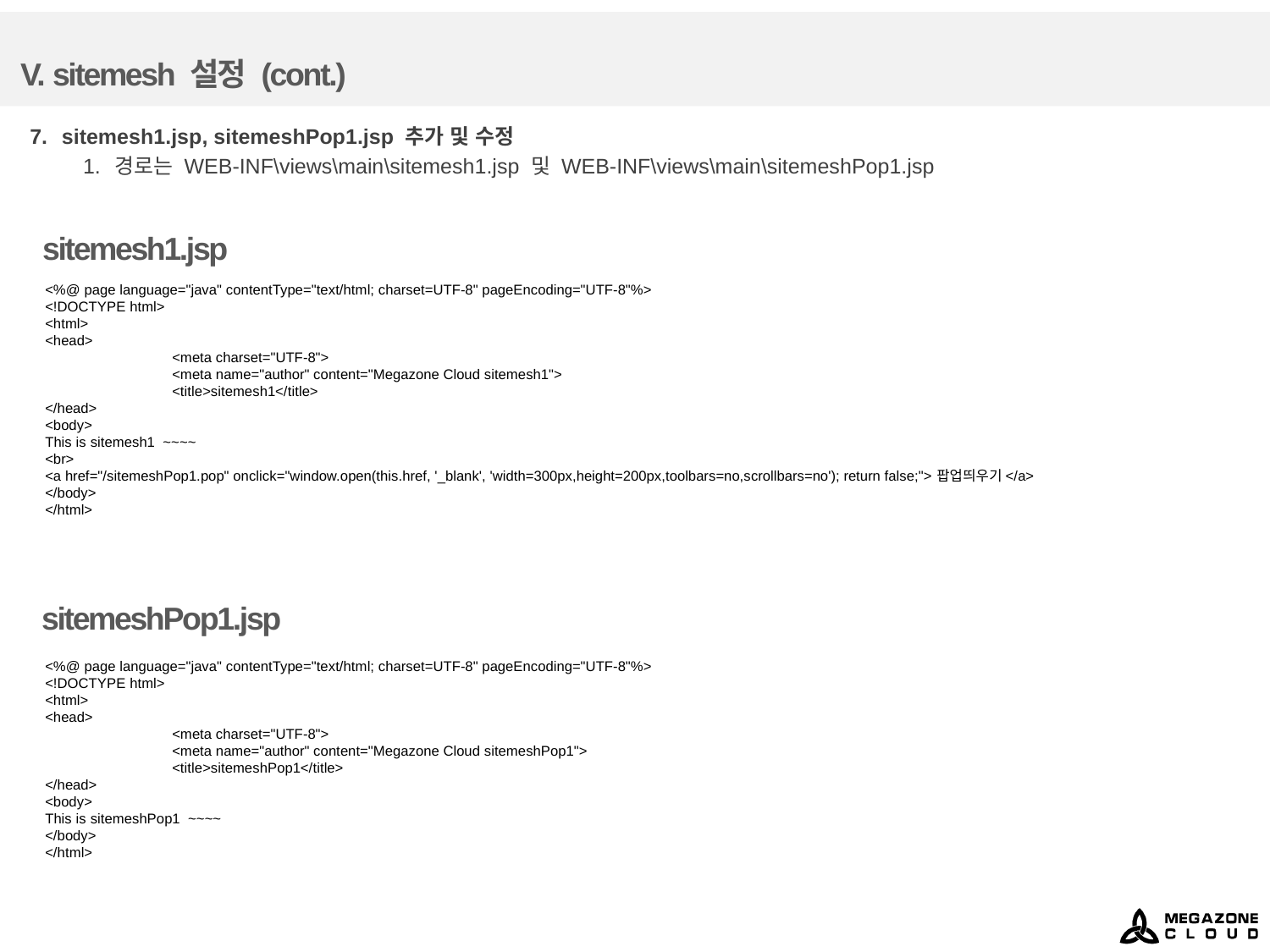

# V. sitemesh 설정 (cont.)
sitemesh1.jsp, sitemeshPop1.jsp 추가 및 수정
경로는 WEB-INF\views\main\sitemesh1.jsp 및 WEB-INF\views\main\sitemeshPop1.jsp
sitemesh1.jsp
<%@ page language="java" contentType="text/html; charset=UTF-8" pageEncoding="UTF-8"%>
<!DOCTYPE html>
<html>
<head>
	<meta charset="UTF-8">
	<meta name="author" content="Megazone Cloud sitemesh1">
	<title>sitemesh1</title>
</head>
<body>
This is sitemesh1  ~~~~
<br>
<a href="/sitemeshPop1.pop" onclick="window.open(this.href, '_blank', 'width=300px,height=200px,toolbars=no,scrollbars=no'); return false;">팝업띄우기</a>
</body>
</html>
sitemeshPop1.jsp
<%@ page language="java" contentType="text/html; charset=UTF-8" pageEncoding="UTF-8"%>
<!DOCTYPE html>
<html>
<head>
	<meta charset="UTF-8">
	<meta name="author" content="Megazone Cloud sitemeshPop1">
	<title>sitemeshPop1</title>
</head>
<body>
This is sitemeshPop1  ~~~~
</body>
</html>